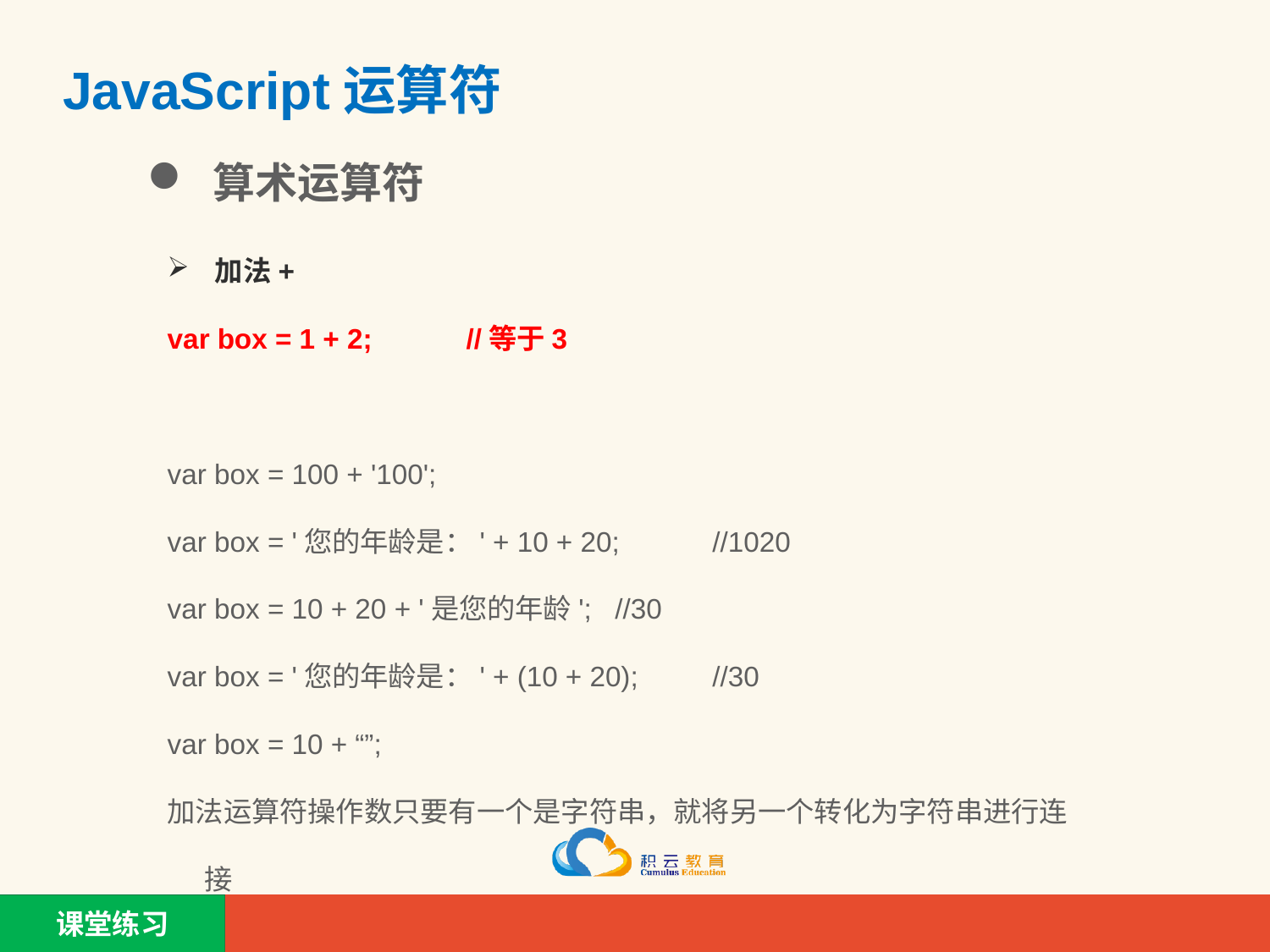

# JavaScript运算符
 算术运算符
加法+
var box = 1 + 2;	 //等于3

var box = 100 + '100';
var box = '您的年龄是：' + 10 + 20;	//1020
var box = 10 + 20 + '是您的年龄';   //30
var box = '您的年龄是：' + (10 + 20);	//30
var box = 10 + “”;
加法运算符操作数只要有一个是字符串，就将另一个转化为字符串进行连接